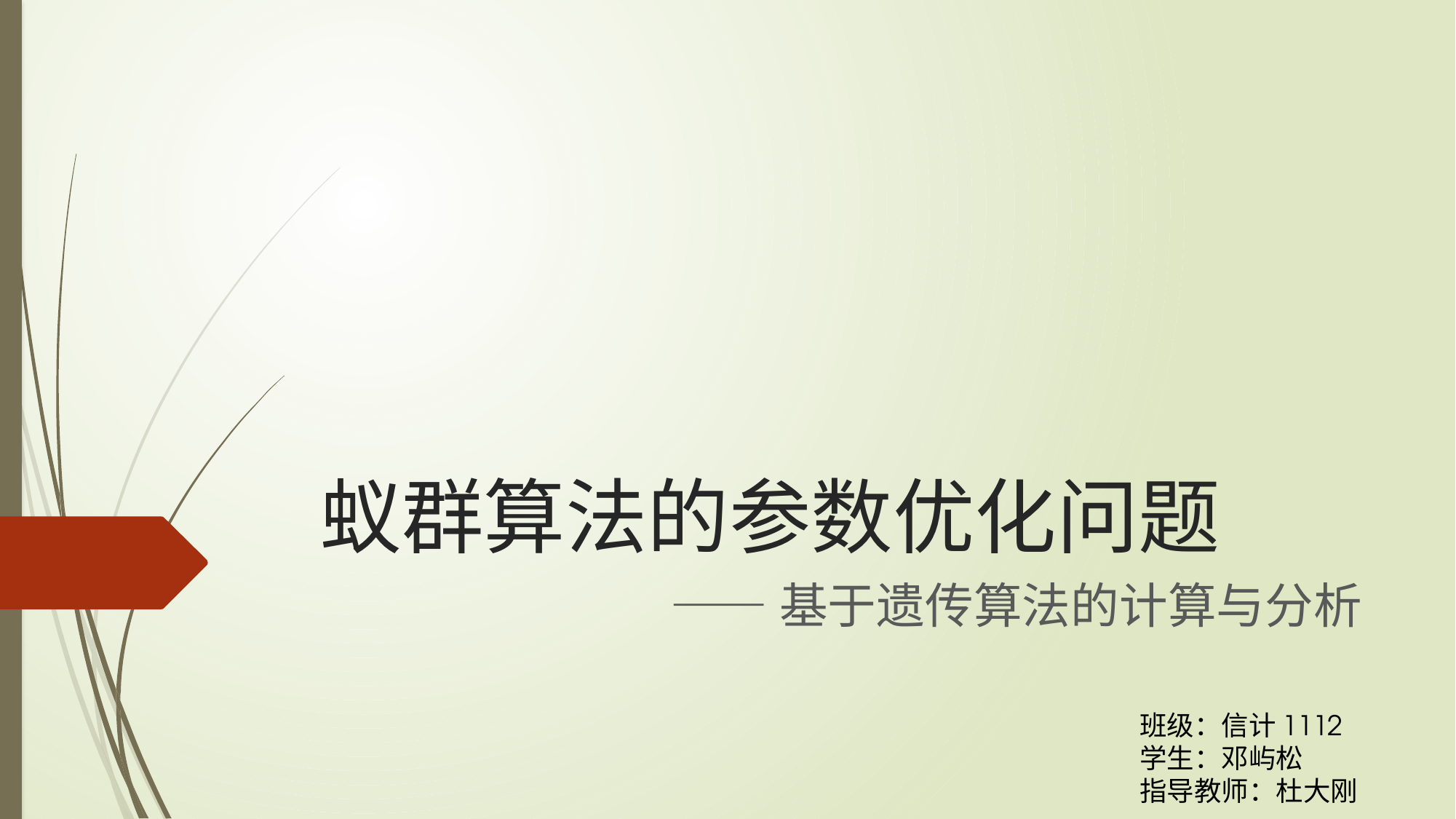

# 蚁群算法的参数优化问题
——基于遗传算法的计算与分析
班级：信计1112
学生：邓屿松
指导教师：杜大刚